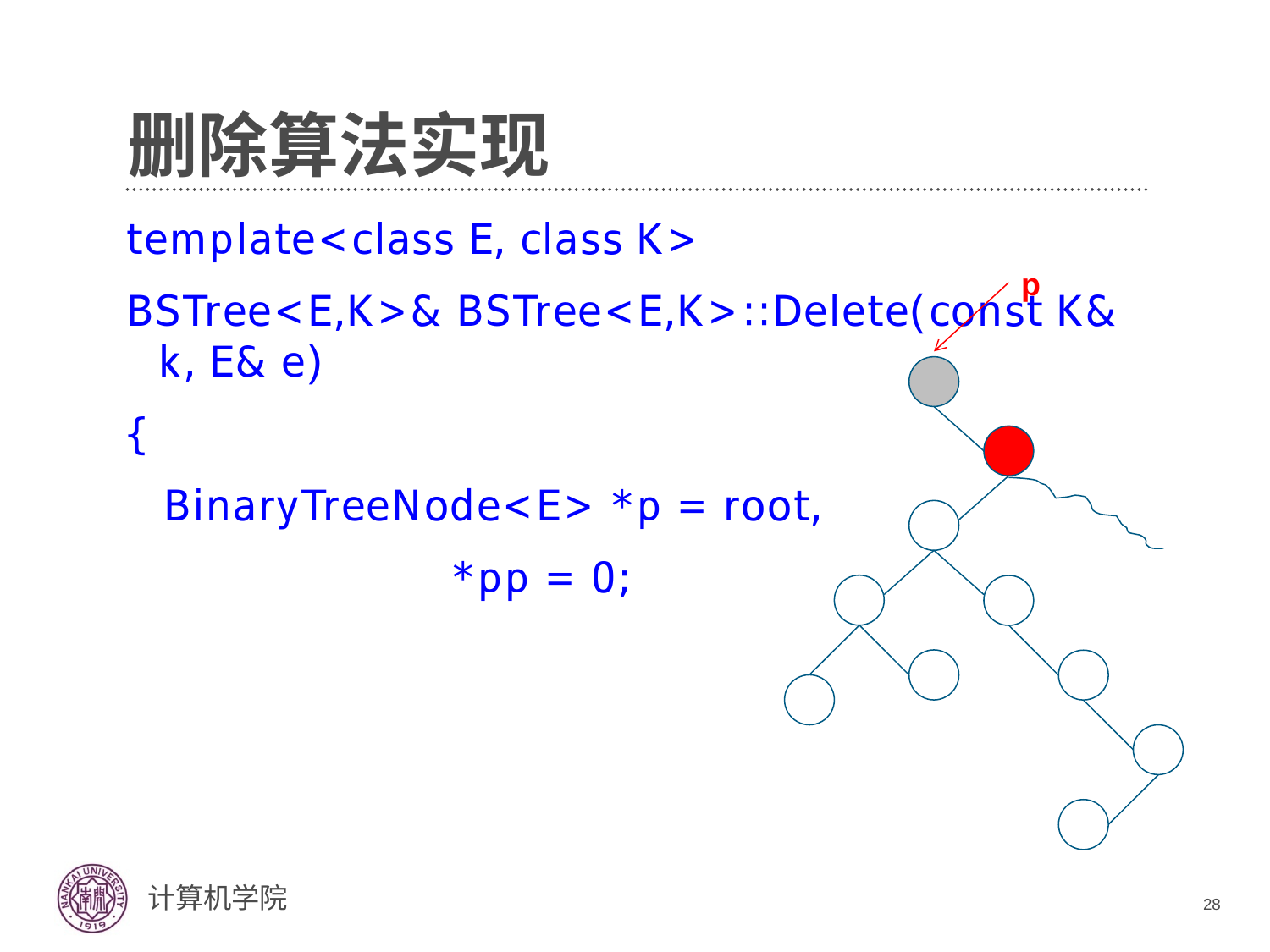

# 删除算法实现
template<class E, class K>
BSTree<E,K>& BSTree<E,K>::Delete(const K& k, E& e)
{
   BinaryTreeNode<E> *p = root,
                          *pp = 0;
p

28